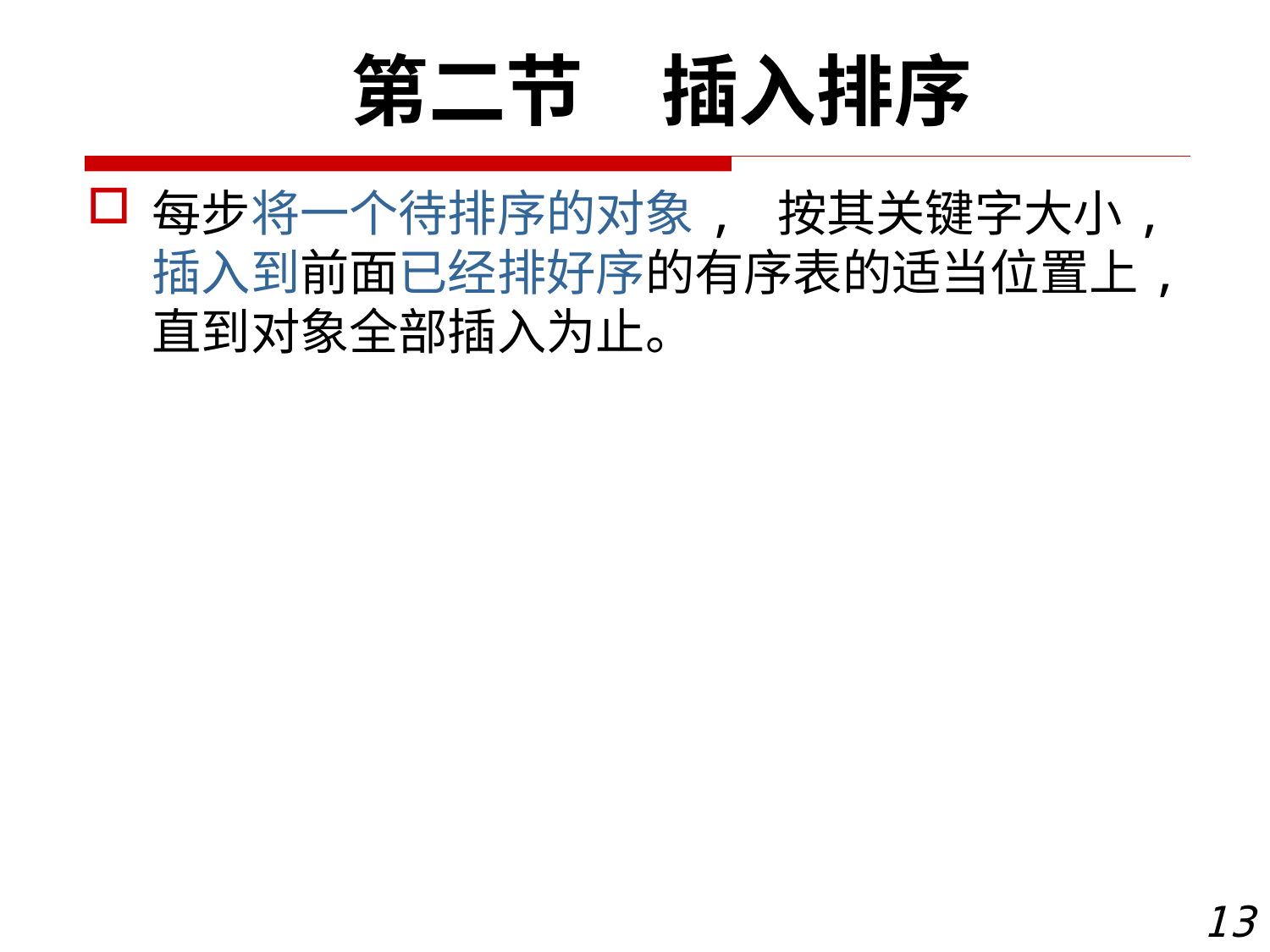

第二节　插入排序
每步将一个待排序的对象, 按其关键字大小,  插入到前面已经排好序的有序表的适当位置上, 直到对象全部插入为止。
13